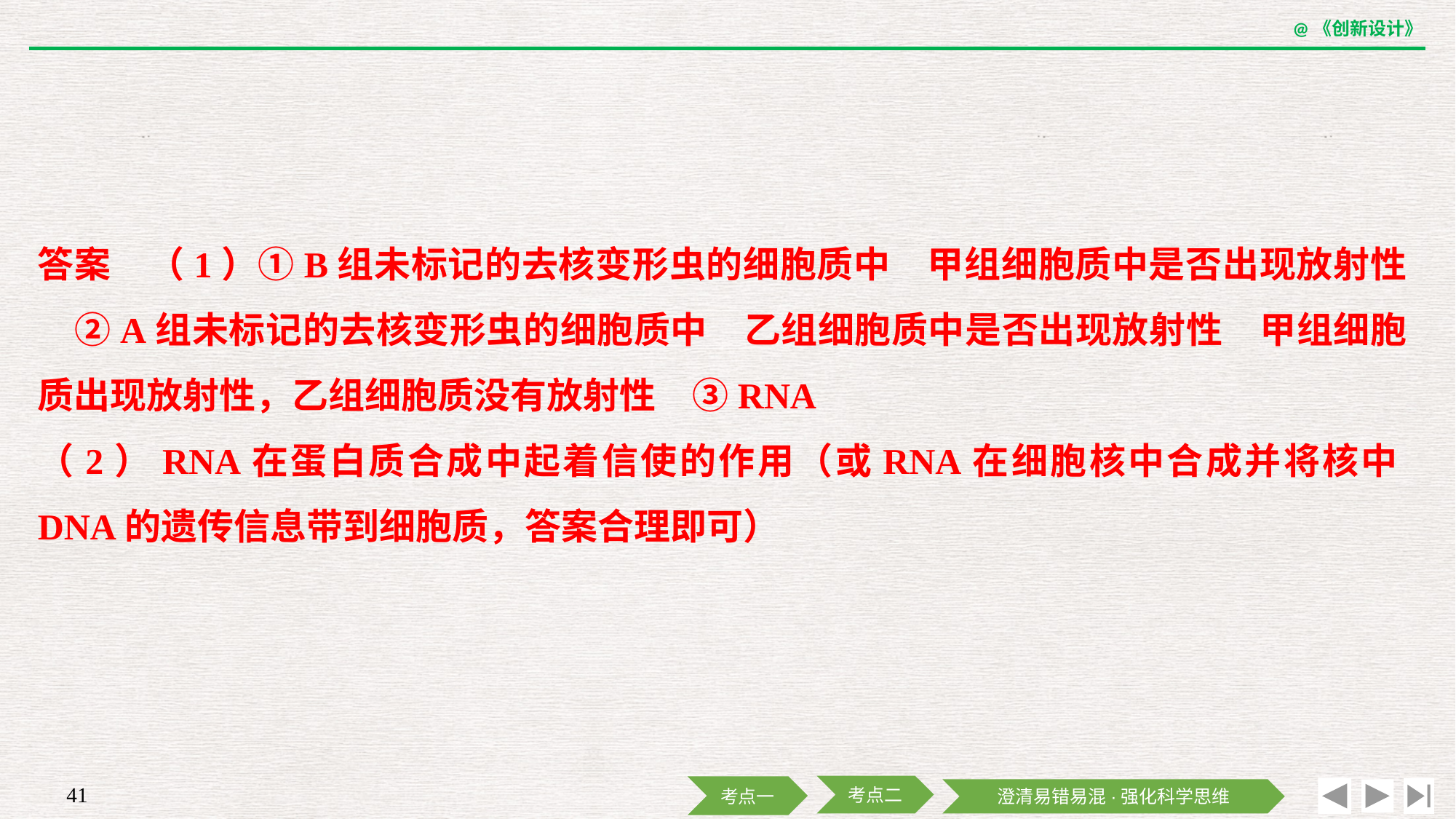

答案　（1）①B组未标记的去核变形虫的细胞质中　甲组细胞质中是否出现放射性　②A组未标记的去核变形虫的细胞质中　乙组细胞质中是否出现放射性　甲组细胞质出现放射性，乙组细胞质没有放射性　③RNA
（2）RNA在蛋白质合成中起着信使的作用（或RNA在细胞核中合成并将核中DNA的遗传信息带到细胞质，答案合理即可）